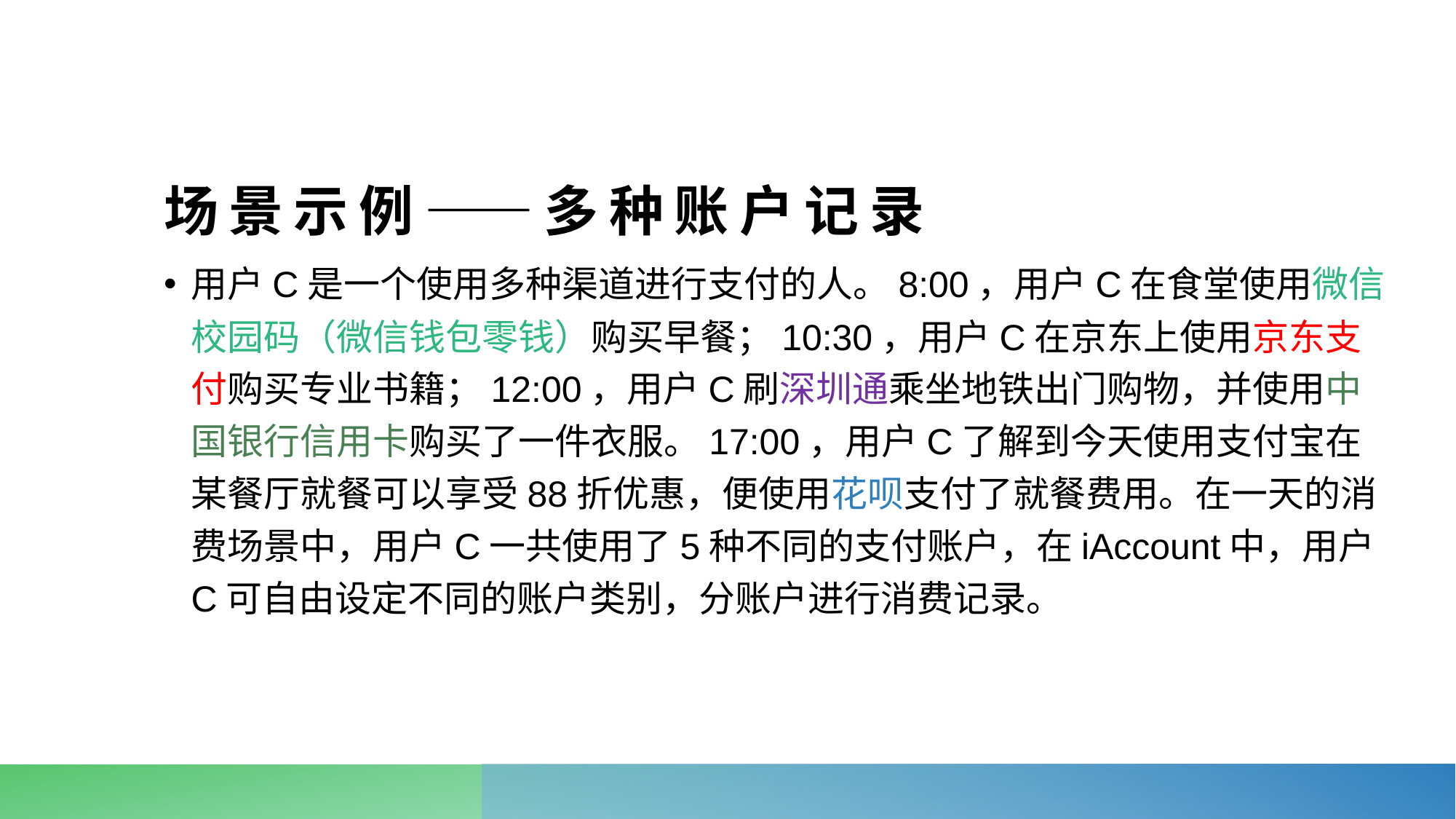

# 场景示例——多种账户记录
用户C是一个使用多种渠道进行支付的人。8:00，用户C在食堂使用微信校园码（微信钱包零钱）购买早餐；10:30，用户C在京东上使用京东支付购买专业书籍；12:00，用户C刷深圳通乘坐地铁出门购物，并使用中国银行信用卡购买了一件衣服。17:00，用户C了解到今天使用支付宝在某餐厅就餐可以享受88折优惠，便使用花呗支付了就餐费用。在一天的消费场景中，用户C一共使用了5种不同的支付账户，在iAccount中，用户C可自由设定不同的账户类别，分账户进行消费记录。